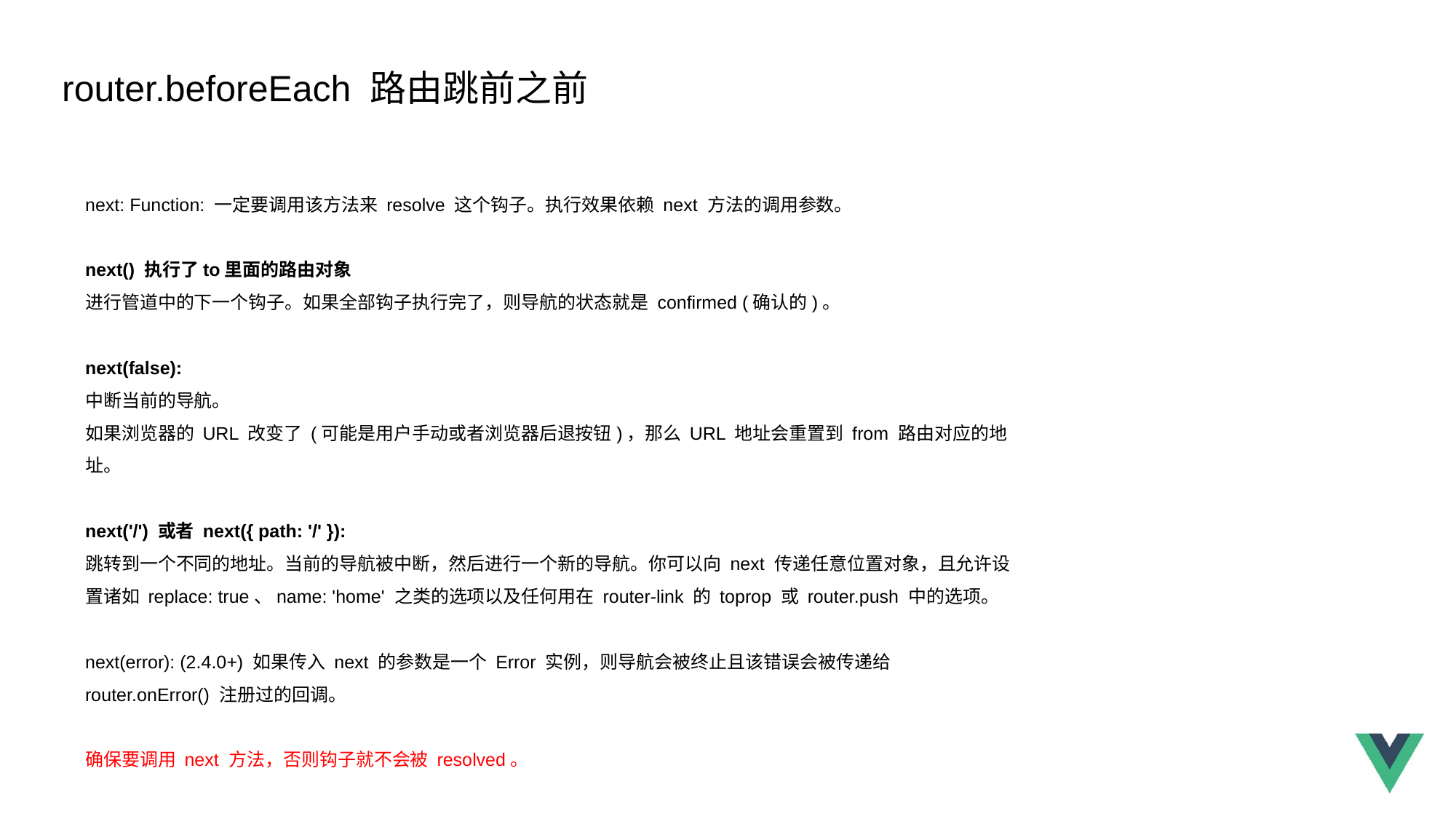

router.beforeEach 路由跳前之前
next: Function: 一定要调用该方法来 resolve 这个钩子。执行效果依赖 next 方法的调用参数。

next() 执行了to里面的路由对象
进行管道中的下一个钩子。如果全部钩子执行完了，则导航的状态就是 confirmed (确认的)。

next(false):
中断当前的导航。
如果浏览器的 URL 改变了 (可能是用户手动或者浏览器后退按钮)，那么 URL 地址会重置到 from 路由对应的地址。

next('/') 或者 next({ path: '/' }):
跳转到一个不同的地址。当前的导航被中断，然后进行一个新的导航。你可以向 next 传递任意位置对象，且允许设置诸如 replace: true、name: 'home' 之类的选项以及任何用在 router-link 的 toprop 或 router.push 中的选项。

next(error): (2.4.0+) 如果传入 next 的参数是一个 Error 实例，则导航会被终止且该错误会被传递给 router.onError() 注册过的回调。

确保要调用 next 方法，否则钩子就不会被 resolved。